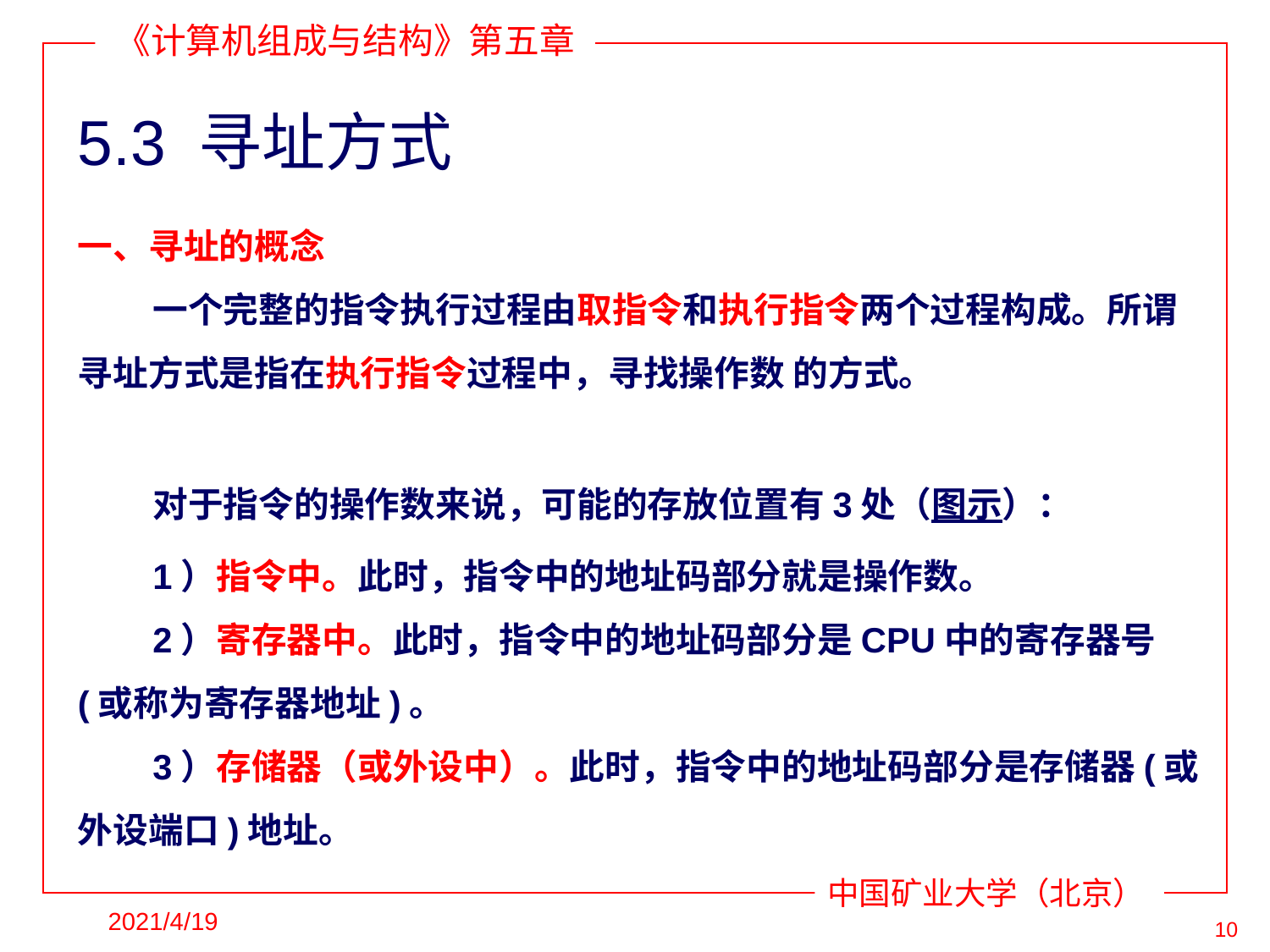

# 5.3 寻址方式
一、寻址的概念
一个完整的指令执行过程由取指令和执行指令两个过程构成。所谓寻址方式是指在执行指令过程中，寻找操作数 的方式。

对于指令的操作数来说，可能的存放位置有3处（图示）：
1）指令中。此时，指令中的地址码部分就是操作数。
2）寄存器中。此时，指令中的地址码部分是CPU中的寄存器号(或称为寄存器地址)。
3）存储器（或外设中）。此时，指令中的地址码部分是存储器(或外设端口)地址。

2021/4/19